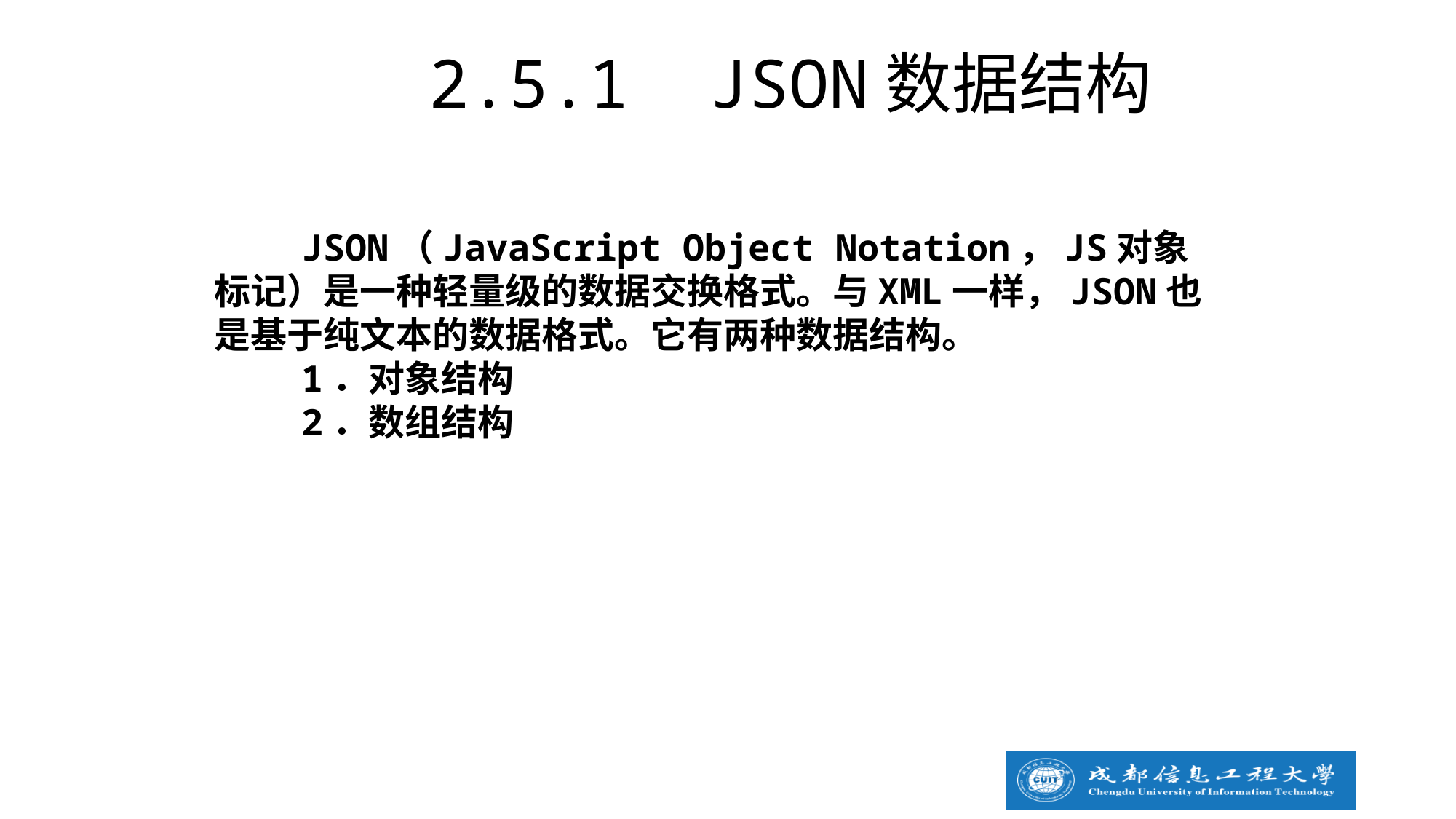

2.5.1  JSON数据结构
    JSON（JavaScript Object Notation，JS对象标记）是一种轻量级的数据交换格式。与XML一样，JSON也是基于纯文本的数据格式。它有两种数据结构。
    1．对象结构
    2．数组结构